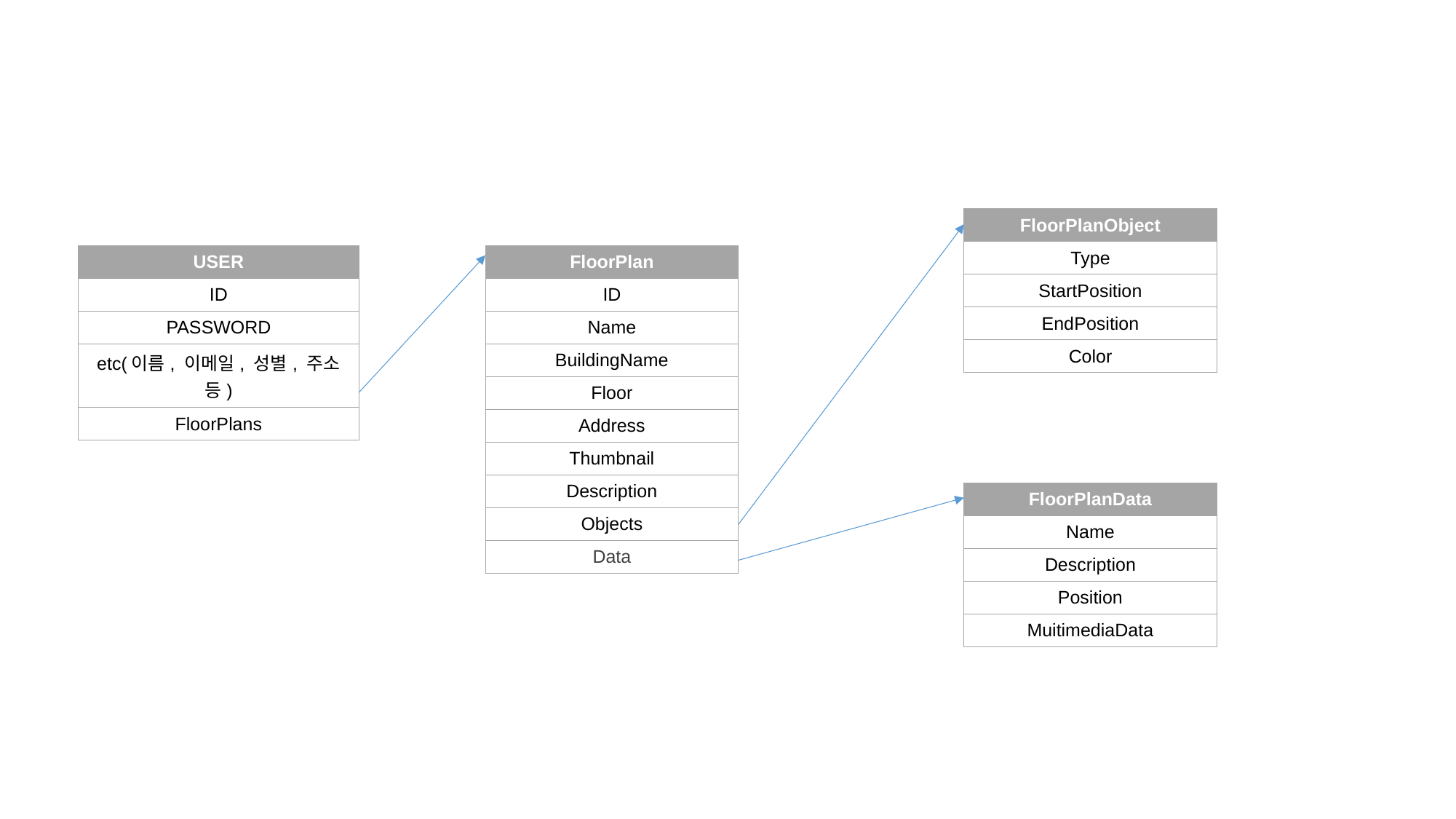

| FloorPlanObject |
| --- |
| Type |
| StartPosition |
| EndPosition |
| Color |
| USER |
| --- |
| ID |
| PASSWORD |
| etc(이름, 이메일, 성별, 주소 등) |
| FloorPlans |
| FloorPlan |
| --- |
| ID |
| Name |
| BuildingName |
| Floor |
| Address |
| Thumbnail |
| Description |
| Objects |
| Data |
| FloorPlanData |
| --- |
| Name |
| Description |
| Position |
| MuitimediaData |